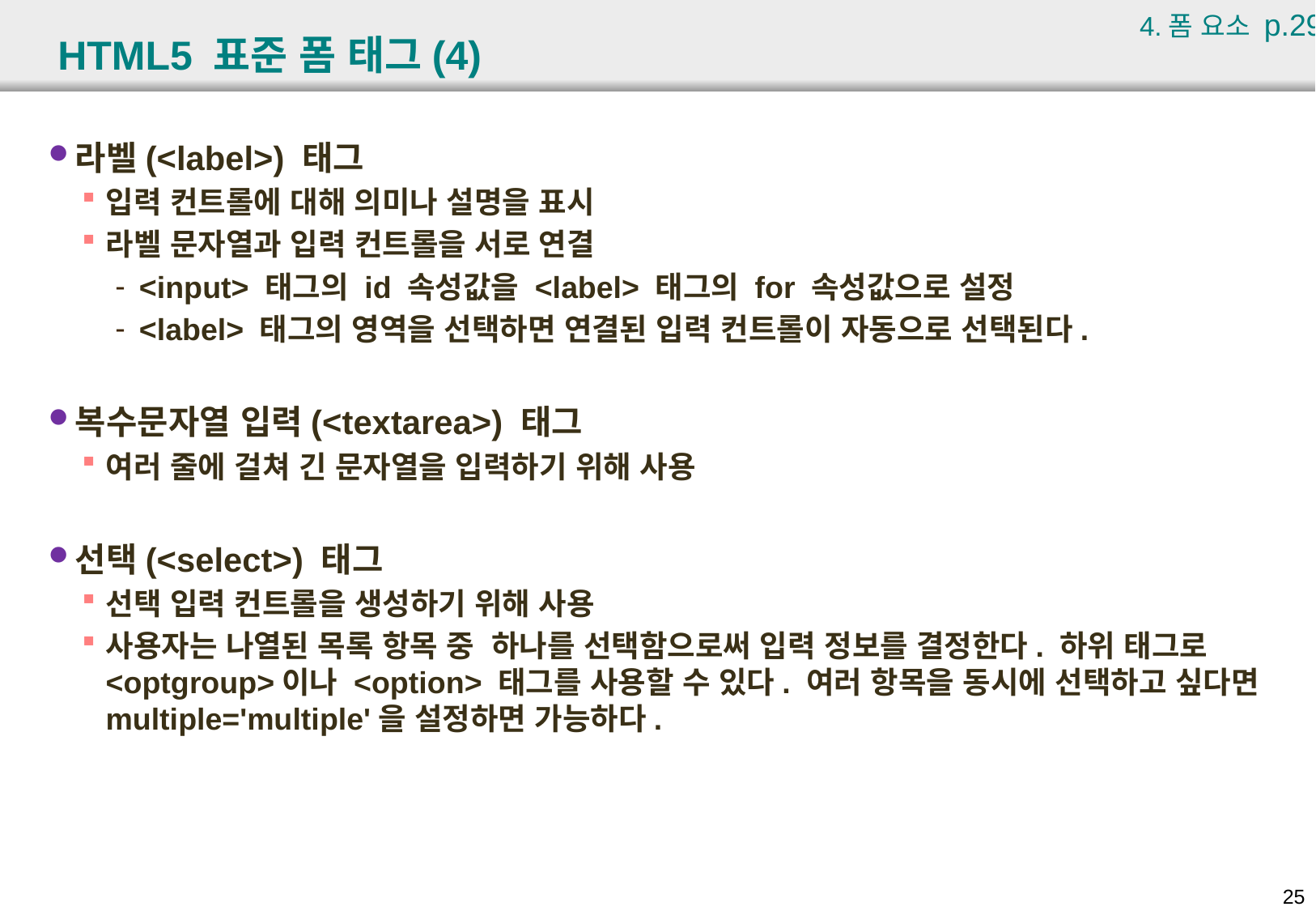

4.폼 요소 p.299
# HTML5 표준 폼 태그(4)
라벨(<label>) 태그
입력 컨트롤에 대해 의미나 설명을 표시
라벨 문자열과 입력 컨트롤을 서로 연결
<input> 태그의 id 속성값을 <label> 태그의 for 속성값으로 설정
<label> 태그의 영역을 선택하면 연결된 입력 컨트롤이 자동으로 선택된다.

복수문자열 입력(<textarea>) 태그
여러 줄에 걸쳐 긴 문자열을 입력하기 위해 사용

선택(<select>) 태그
선택 입력 컨트롤을 생성하기 위해 사용
사용자는 나열된 목록 항목 중  하나를 선택함으로써 입력 정보를 결정한다. 하위 태그로 <optgroup>이나 <option> 태그를 사용할 수 있다. 여러 항목을 동시에 선택하고 싶다면 multiple='multiple'을 설정하면 가능하다.